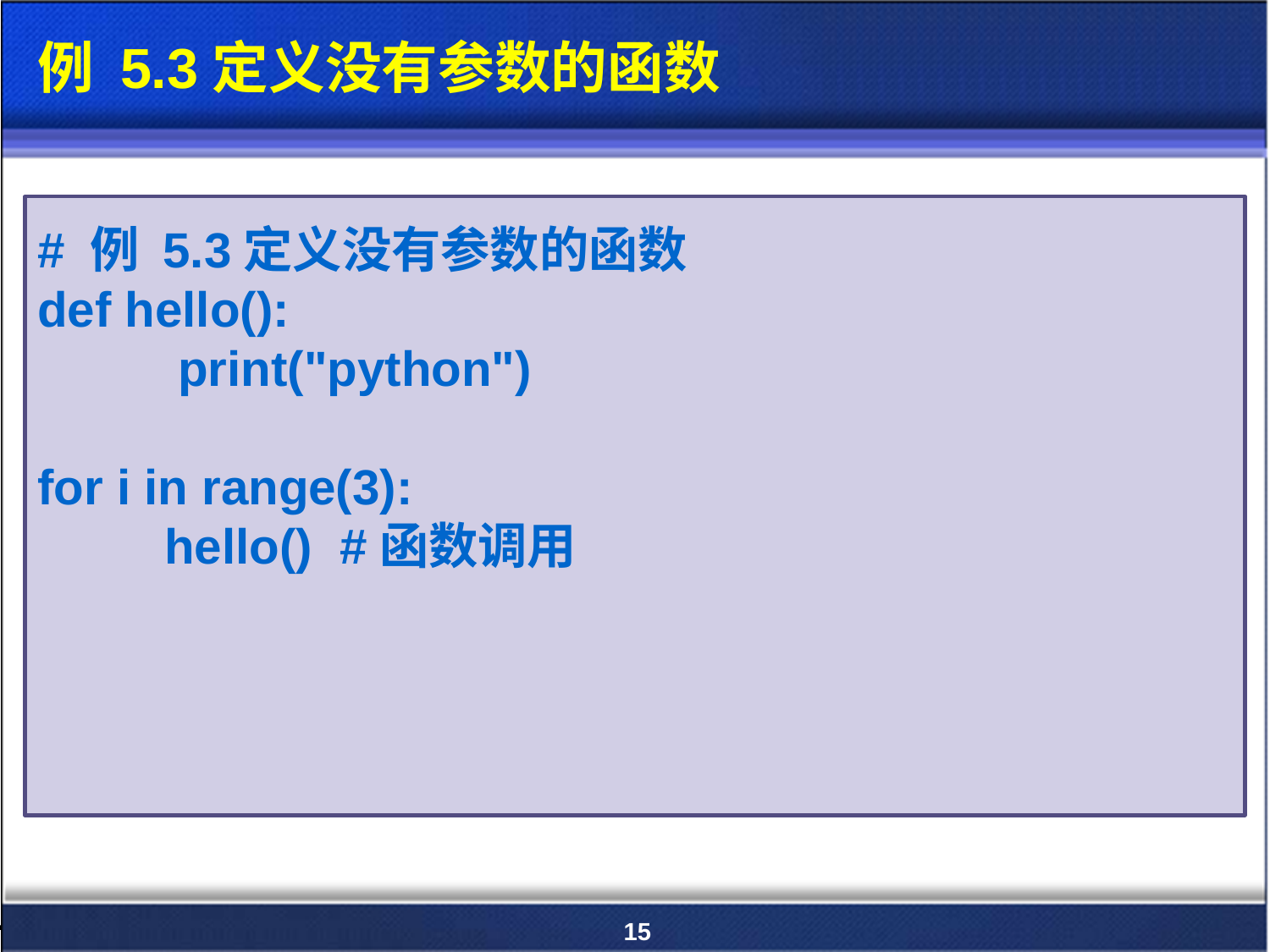

例 5.3定义没有参数的函数

# 例 5.3定义没有参数的函数
def hello():
	 print("python")

for i in range(3):
	hello()  #函数调用

15